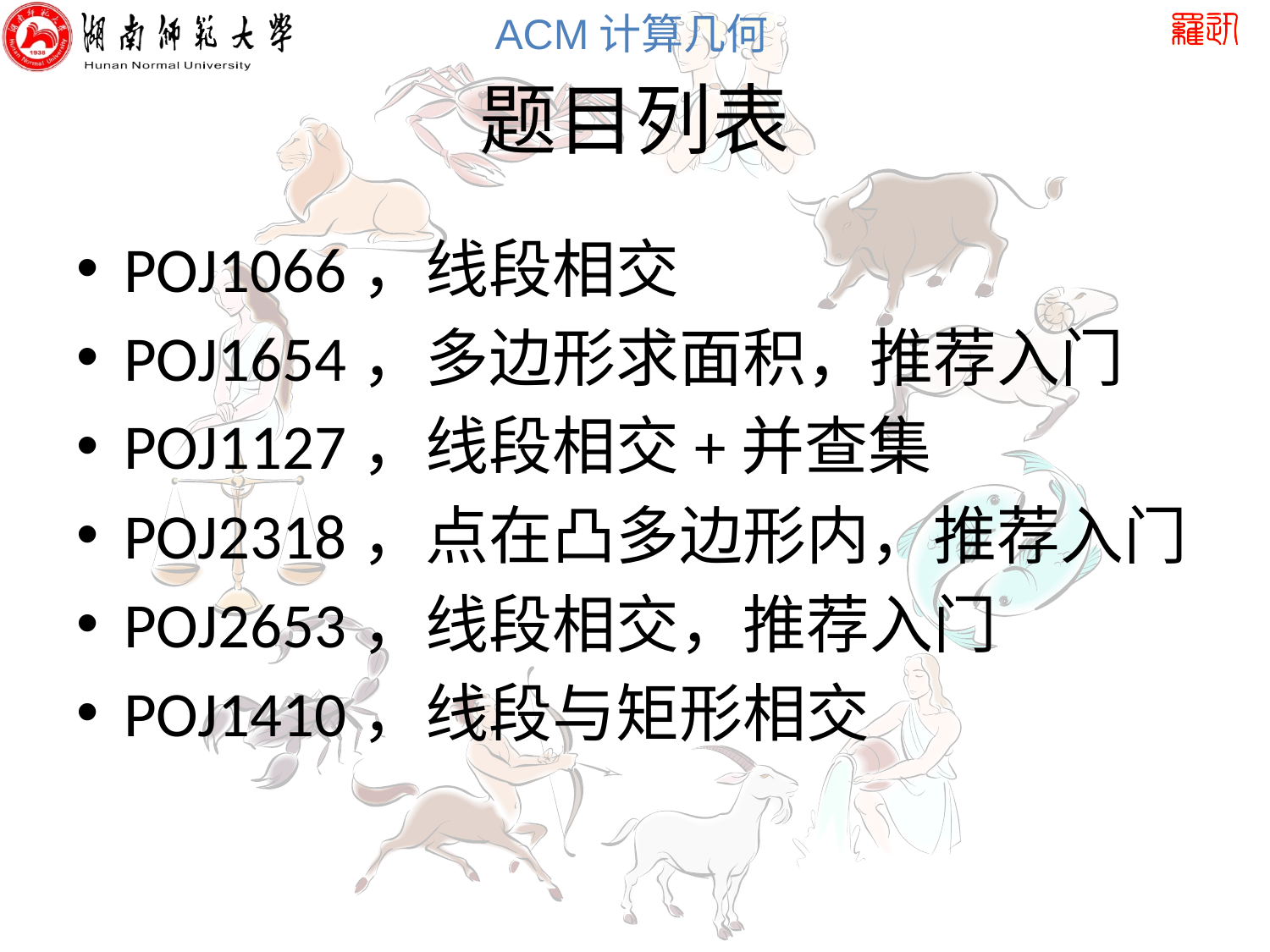

# 题目列表
POJ1066，线段相交
POJ1654，多边形求面积，推荐入门
POJ1127，线段相交+并查集
POJ2318，点在凸多边形内，推荐入门
POJ2653，线段相交，推荐入门
POJ1410，线段与矩形相交